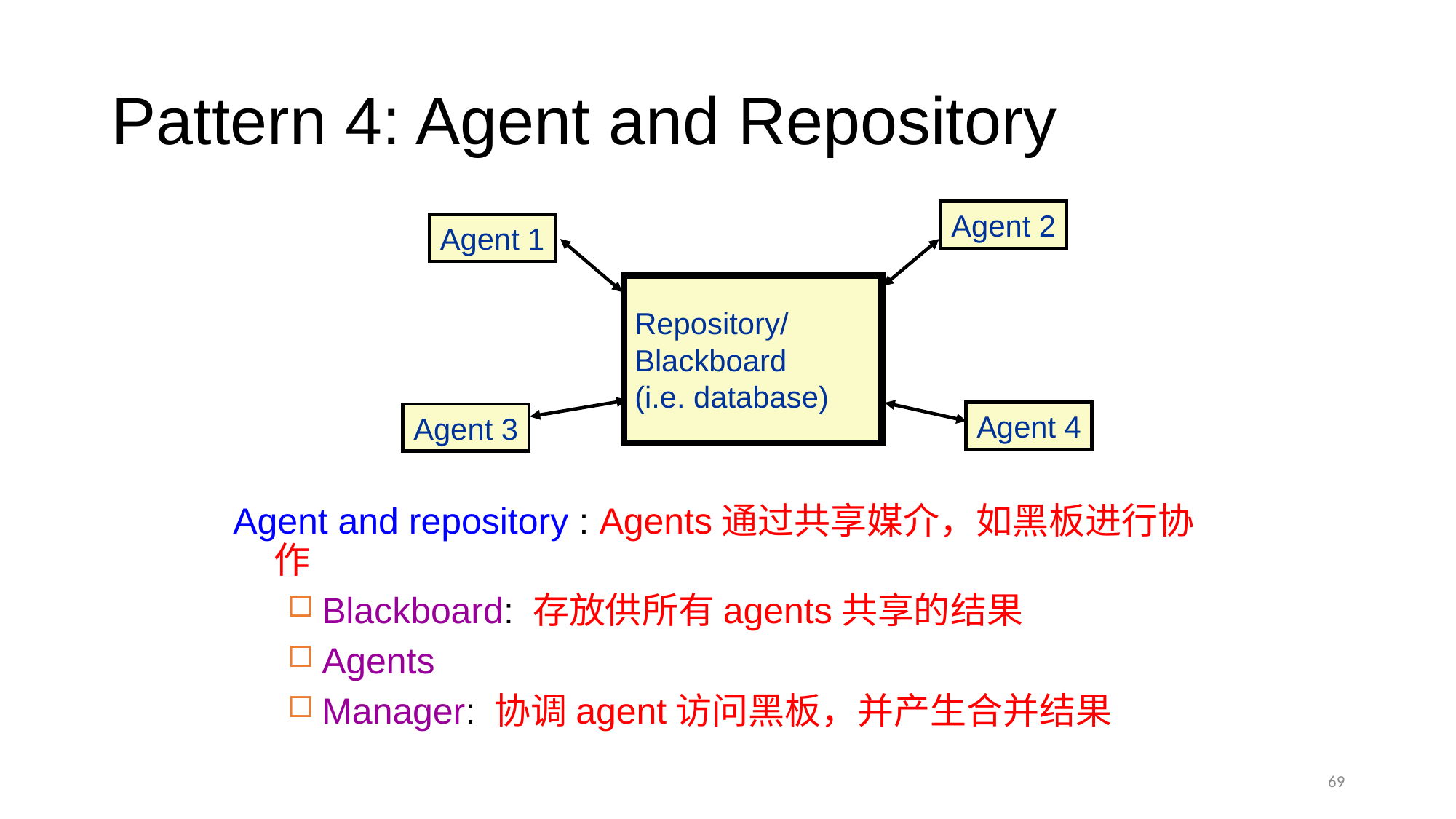

# Pattern 4: Agent and Repository
Agent 2
Agent 1

Repository/
Blackboard
(i.e. database)

Agent 4

Agent 3
Agent and repository : Agents通过共享媒介，如黑板进行协作
Blackboard: 存放供所有agents共享的结果
Agents
Manager: 协调agent访问黑板，并产生合并结果
69